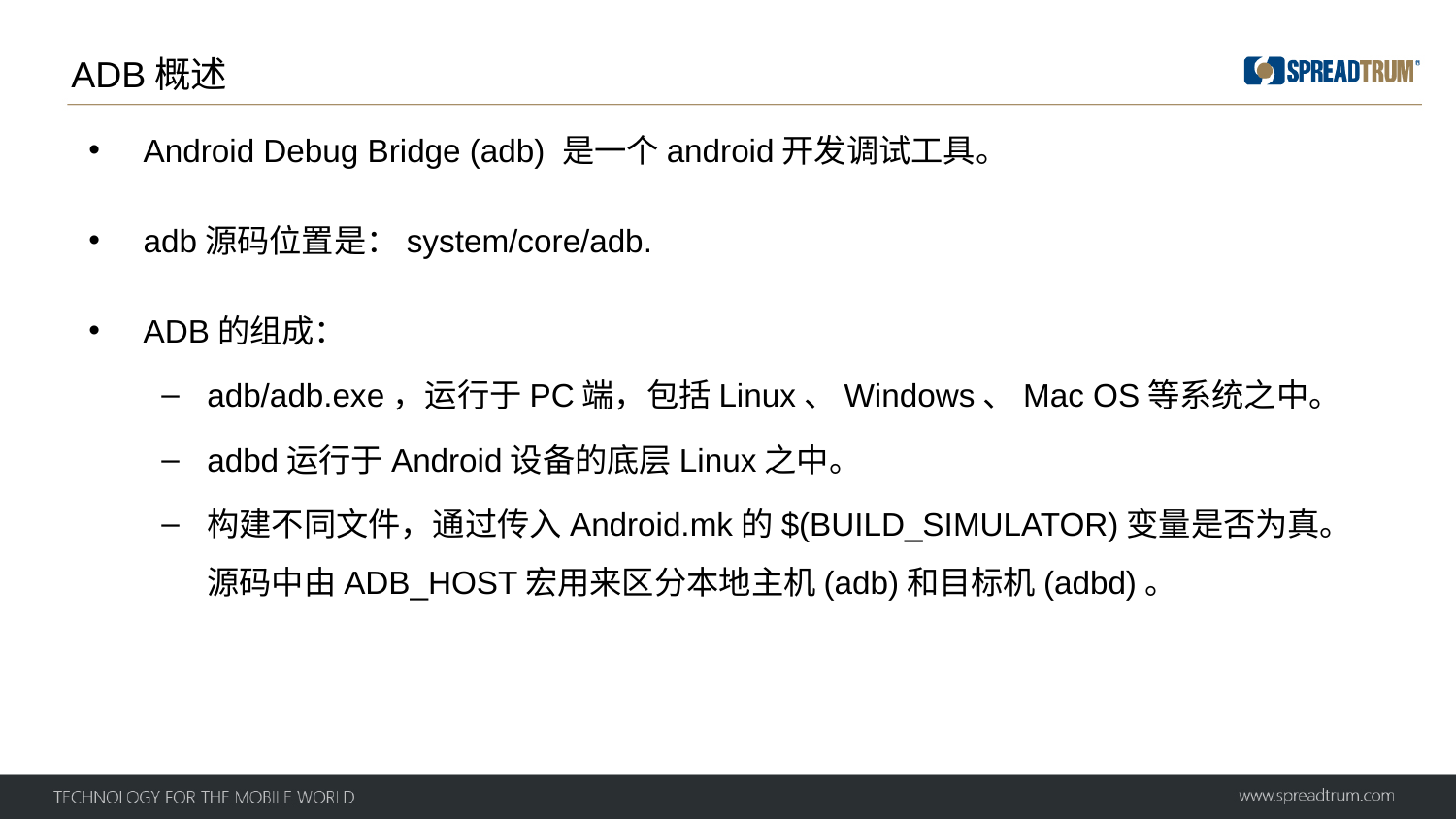

# ADB概述
Android Debug Bridge (adb) 是一个android开发调试工具。

adb源码位置是：system/core/adb.

ADB的组成：
adb/adb.exe，运行于PC端，包括Linux、Windows、Mac OS等系统之中。
adbd运行于Android设备的底层Linux之中。
构建不同文件，通过传入Android.mk的$(BUILD_SIMULATOR)变量是否为真。源码中由ADB_HOST宏用来区分本地主机(adb)和目标机(adbd)。